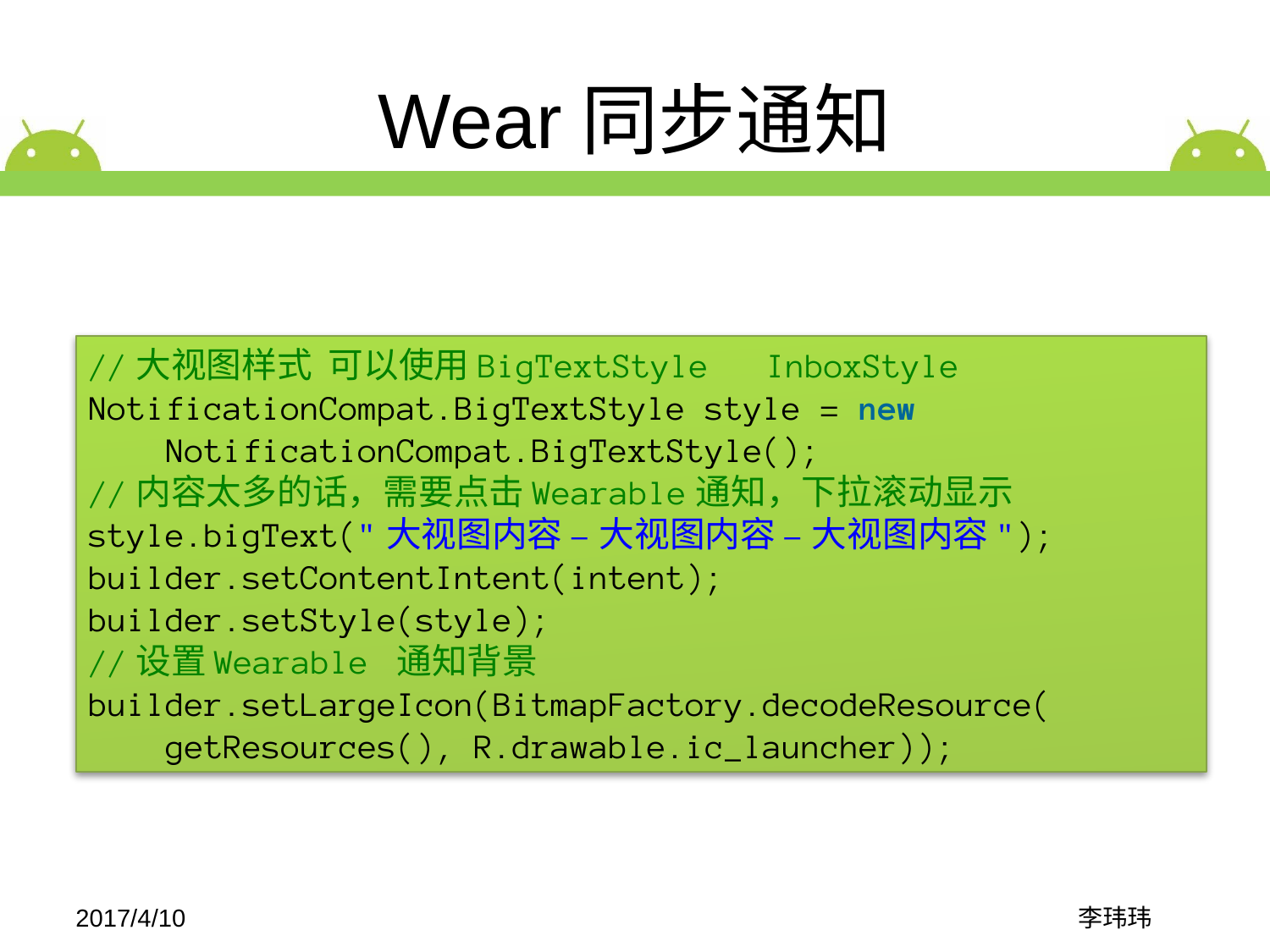

# Wear同步通知

//大视图样式  可以使用BigTextStyle   InboxStyle
NotificationCompat.BigTextStyle style = new
    NotificationCompat.BigTextStyle();
//内容太多的话，需要点击Wearable通知，下拉滚动显示
style.bigText("大视图内容-大视图内容-大视图内容");
builder.setContentIntent(intent);
builder.setStyle(style);
//设置Wearable 通知背景
builder.setLargeIcon(BitmapFactory.decodeResource(
    getResources(), R.drawable.ic_launcher));